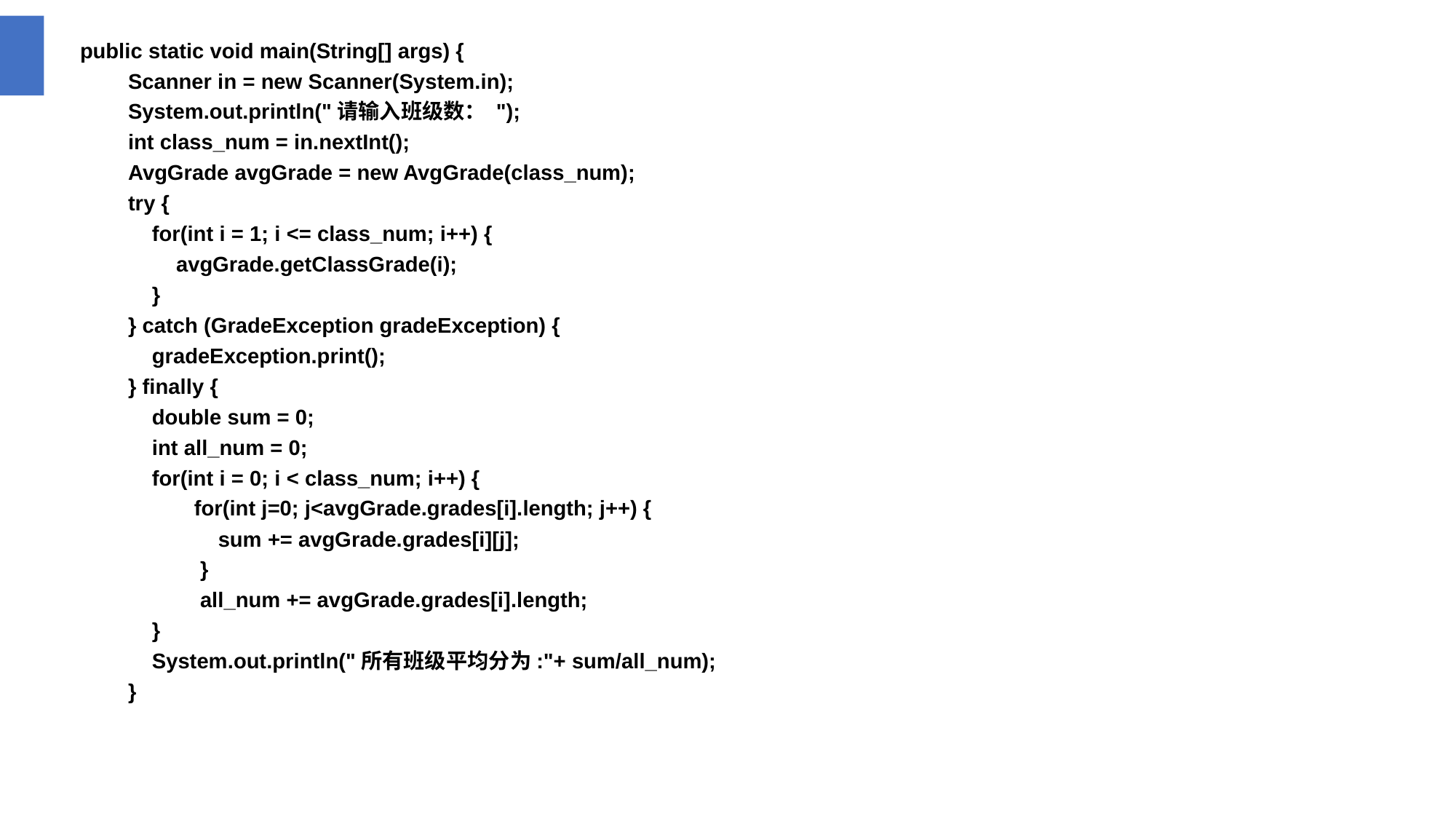

public static void main(String[] args) {
        Scanner in = new Scanner(System.in);
        System.out.println("请输入班级数： ");
        int class_num = in.nextInt();
        AvgGrade avgGrade = new AvgGrade(class_num);
        try {
            for(int i = 1; i <= class_num; i++) {
                avgGrade.getClassGrade(i);
            }
        } catch (GradeException gradeException) {
            gradeException.print();
        } finally {
            double sum = 0;
            int all_num = 0;
            for(int i = 0; i < class_num; i++) {
                   for(int j=0; j<avgGrade.grades[i].length; j++) {
                       sum += avgGrade.grades[i][j];
                    }
                    all_num += avgGrade.grades[i].length;
            }
            System.out.println("所有班级平均分为:"+ sum/all_num);
        }